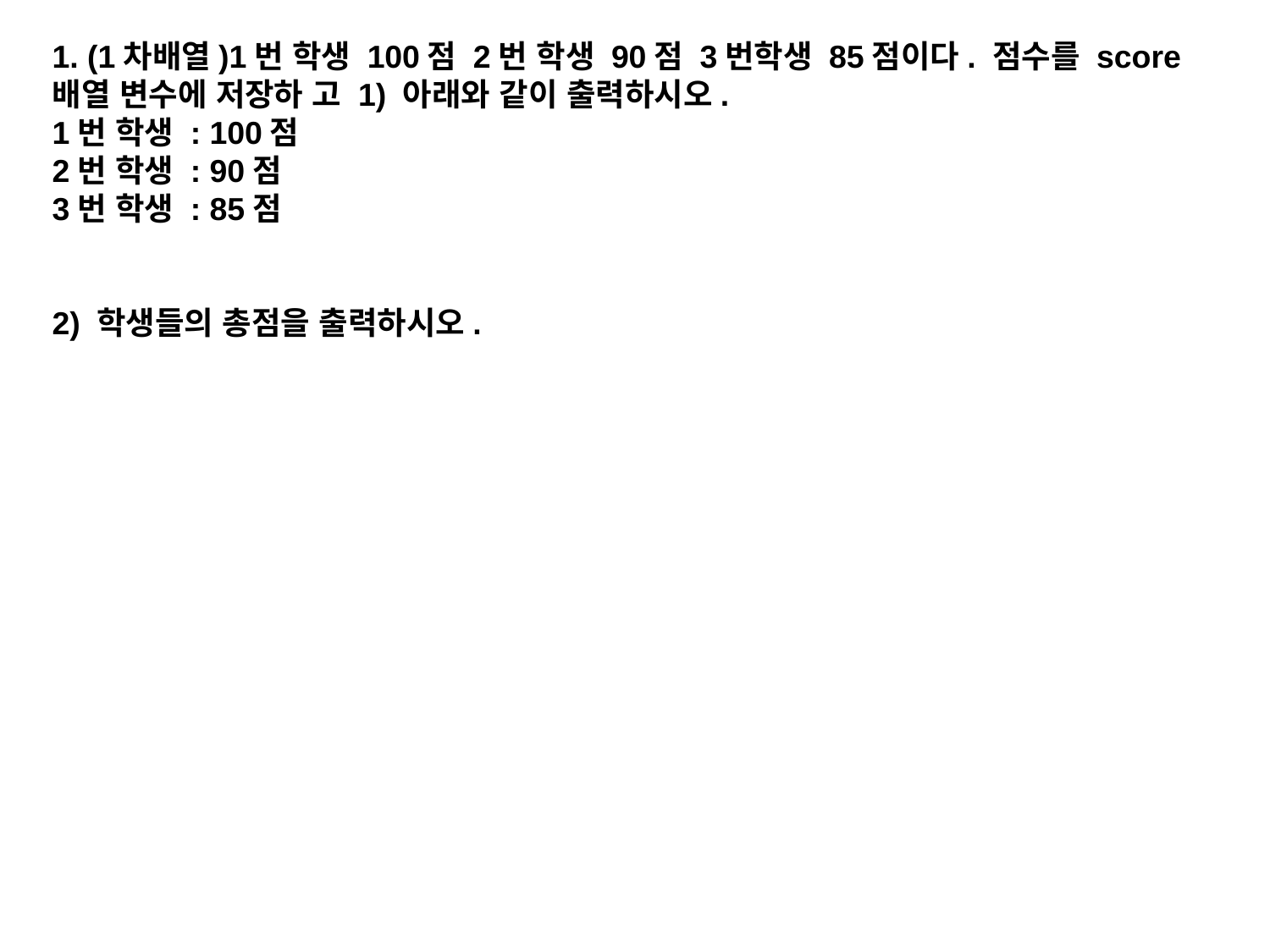

1. (1차배열)1번 학생 100점 2번 학생 90점 3번학생 85점이다. 점수를 score 배열 변수에 저장하 고 1) 아래와 같이 출력하시오.
1번 학생 : 100점
2번 학생 : 90점
3번 학생 : 85점

2) 학생들의 총점을 출력하시오.